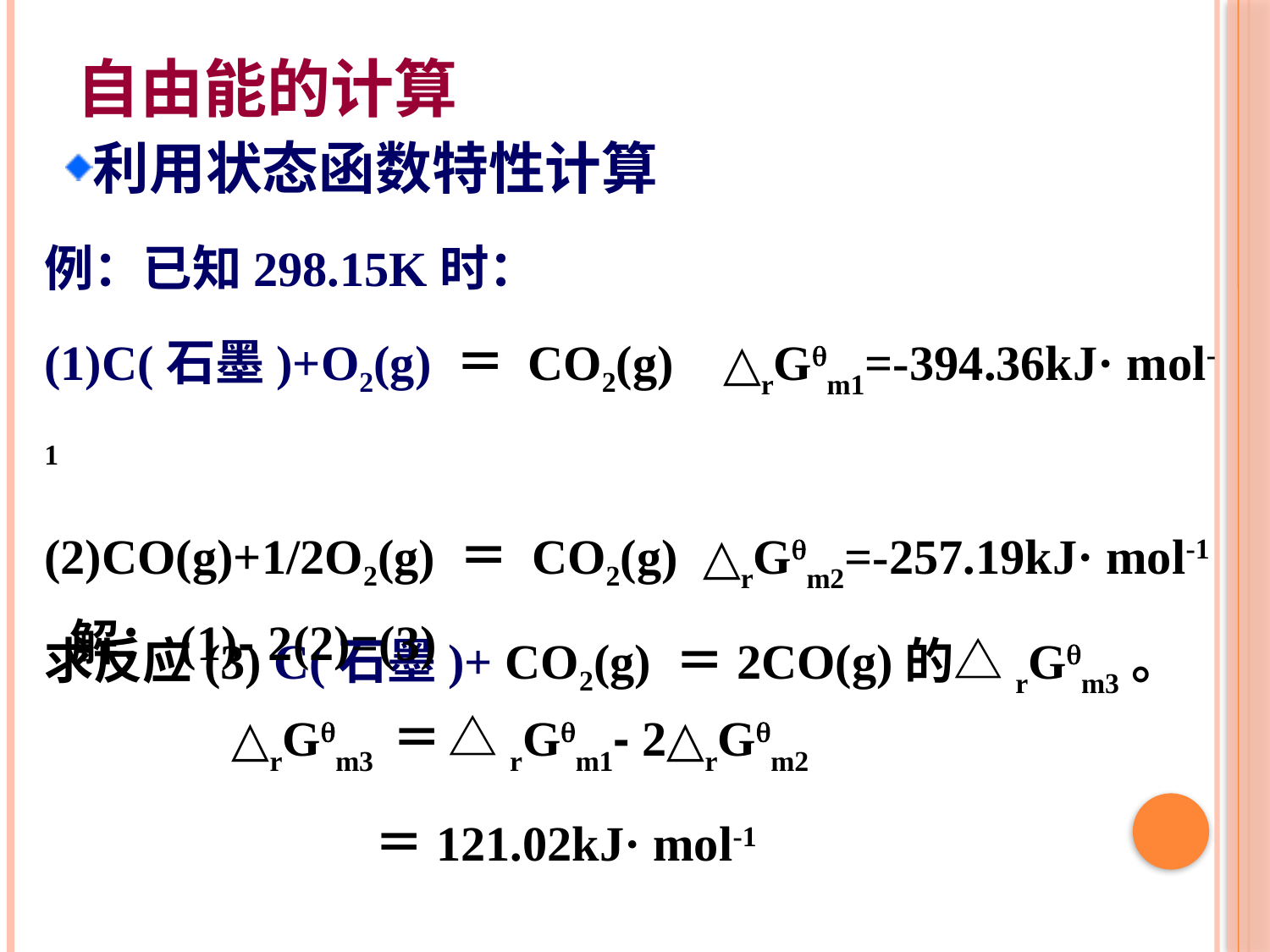

# 自由能的计算
利用状态函数特性计算
例：已知298.15K时：
(1)C(石墨)+O2(g) ＝ CO2(g)    △rGθm1=-394.36kJ· mol-1
(2)CO(g)+1/2O2(g) ＝ CO2(g)  △rGθm2=-257.19kJ· mol-1
求反应(3) C(石墨)+ CO2(g) ＝2CO(g)的△rGθm3。
解：(1)- 2(2)=(3)
△rGθm3 ＝ △rGθm1- 2△rGθm2
                    ＝121.02kJ· mol-1